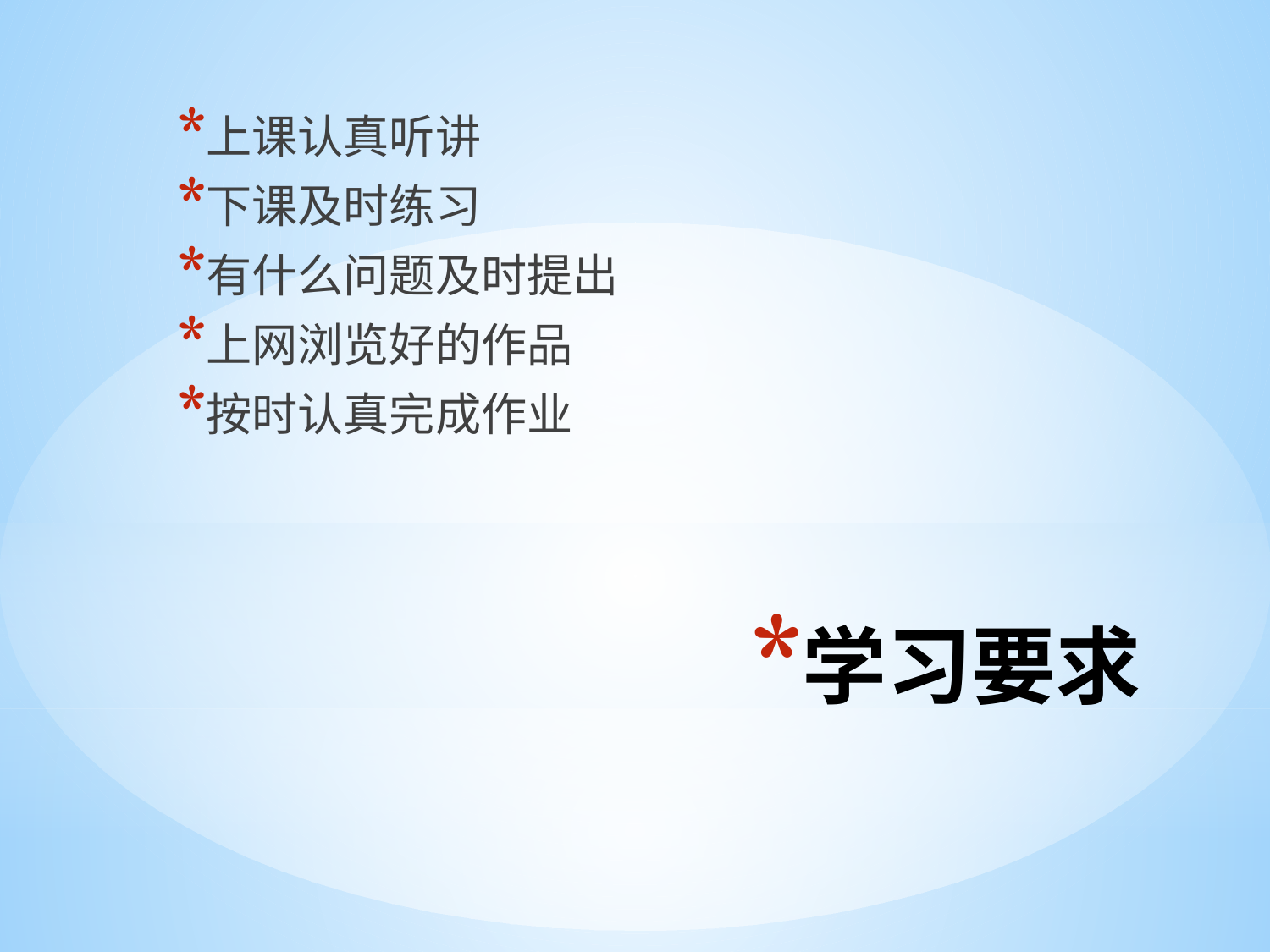

上课认真听讲
下课及时练习
有什么问题及时提出
上网浏览好的作品
按时认真完成作业
# 学习要求